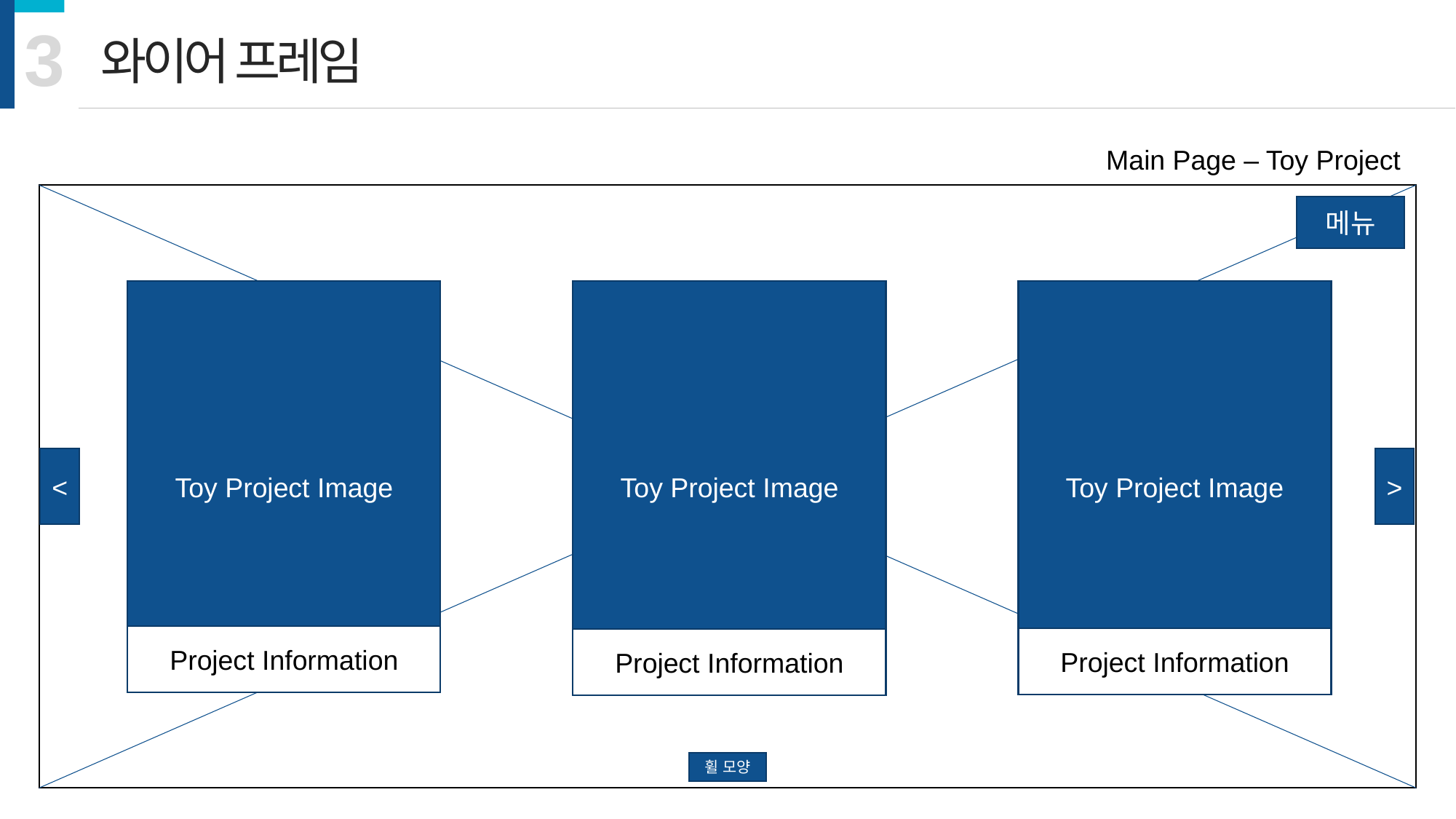

3
와이어 프레임
Main Page – Toy Project

메뉴
Toy Project Image
Toy Project Image
Toy Project Image
<
>
Project Information
Project Information
Project Information
휠 모양